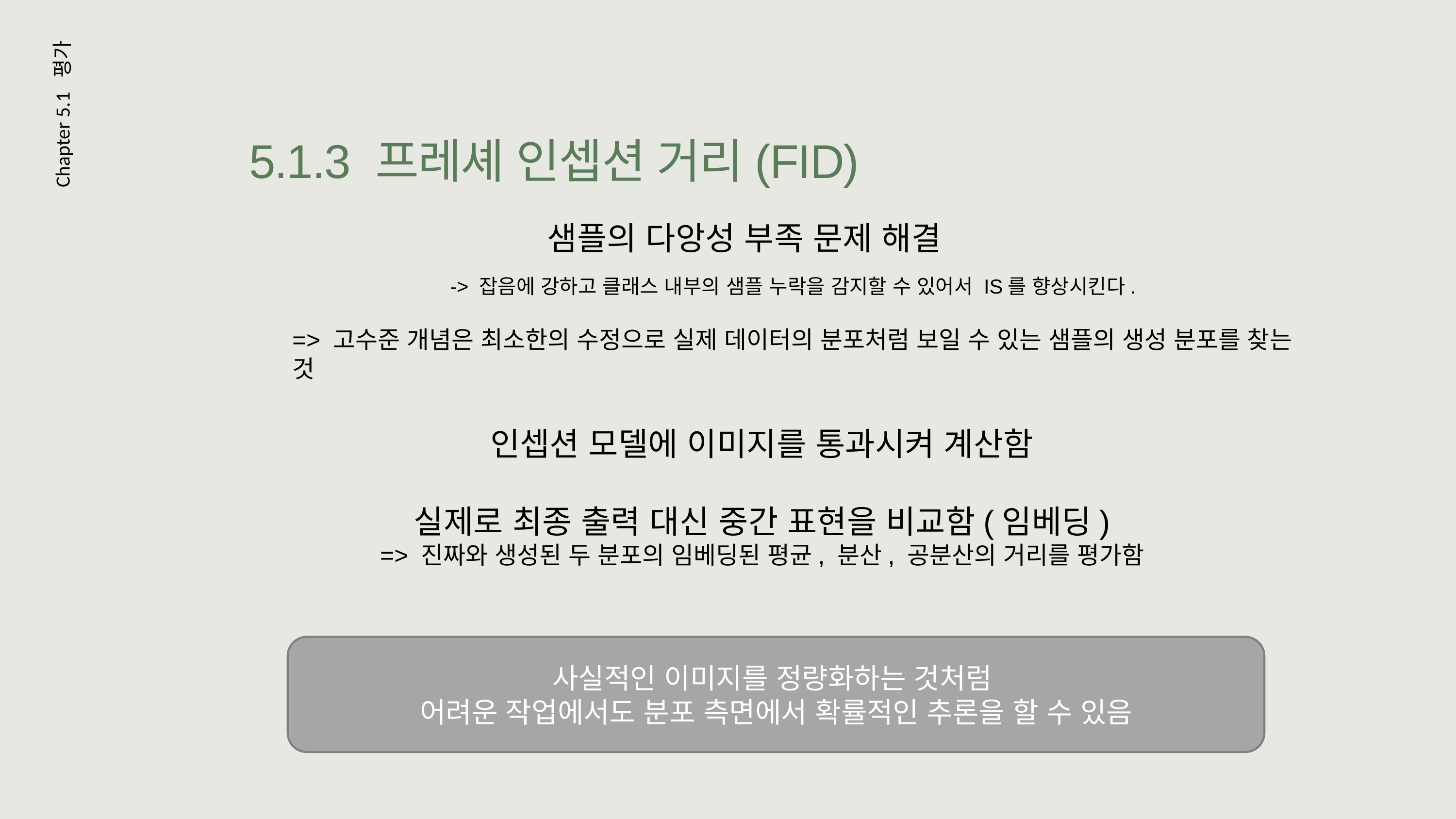

5.1.3 프레셰 인셉션 거리(FID)
Chapter 5.1  평가
샘플의 다앙성 부족 문제 해결
-> 잡음에 강하고 클래스 내부의 샘플 누락을 감지할 수 있어서 IS를 향상시킨다.
=> 고수준 개념은 최소한의 수정으로 실제 데이터의 분포처럼 보일 수 있는 샘플의 생성 분포를 찾는 것
인셉션 모델에 이미지를 통과시켜 계산함

실제로 최종 출력 대신 중간 표현을 비교함(임베딩)
=> 진짜와 생성된 두 분포의 임베딩된 평균, 분산, 공분산의 거리를 평가함
사실적인 이미지를 정량화하는 것처럼
어려운 작업에서도 분포 측면에서 확률적인 추론을 할 수 있음